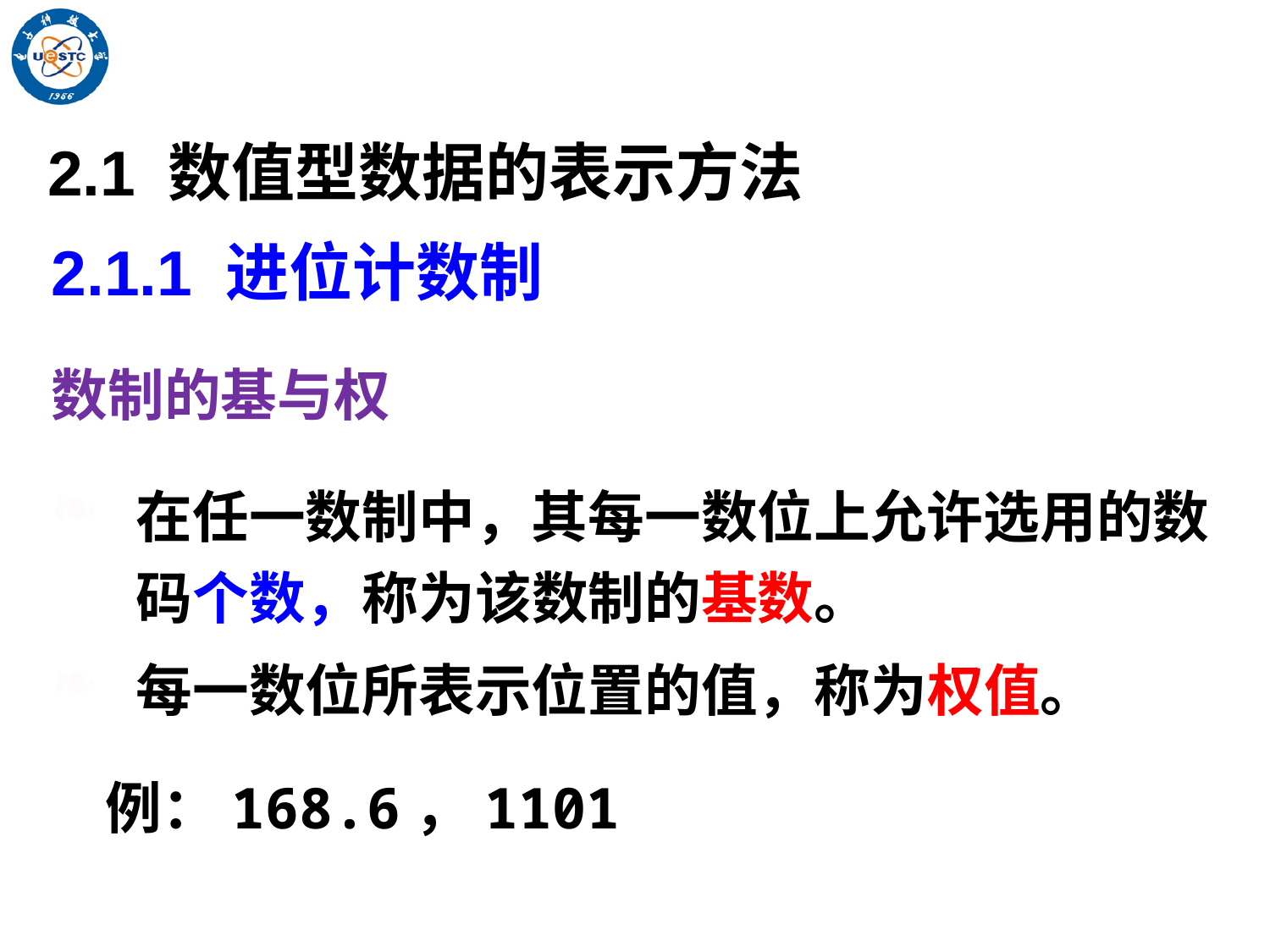

2.1 数值型数据的表示方法
2.1.1 进位计数制

数制的基与权

在任一数制中，其每一数位上允许选用的数码个数，称为该数制的基数。
每一数位所表示位置的值，称为权值。
例：168.6，1101